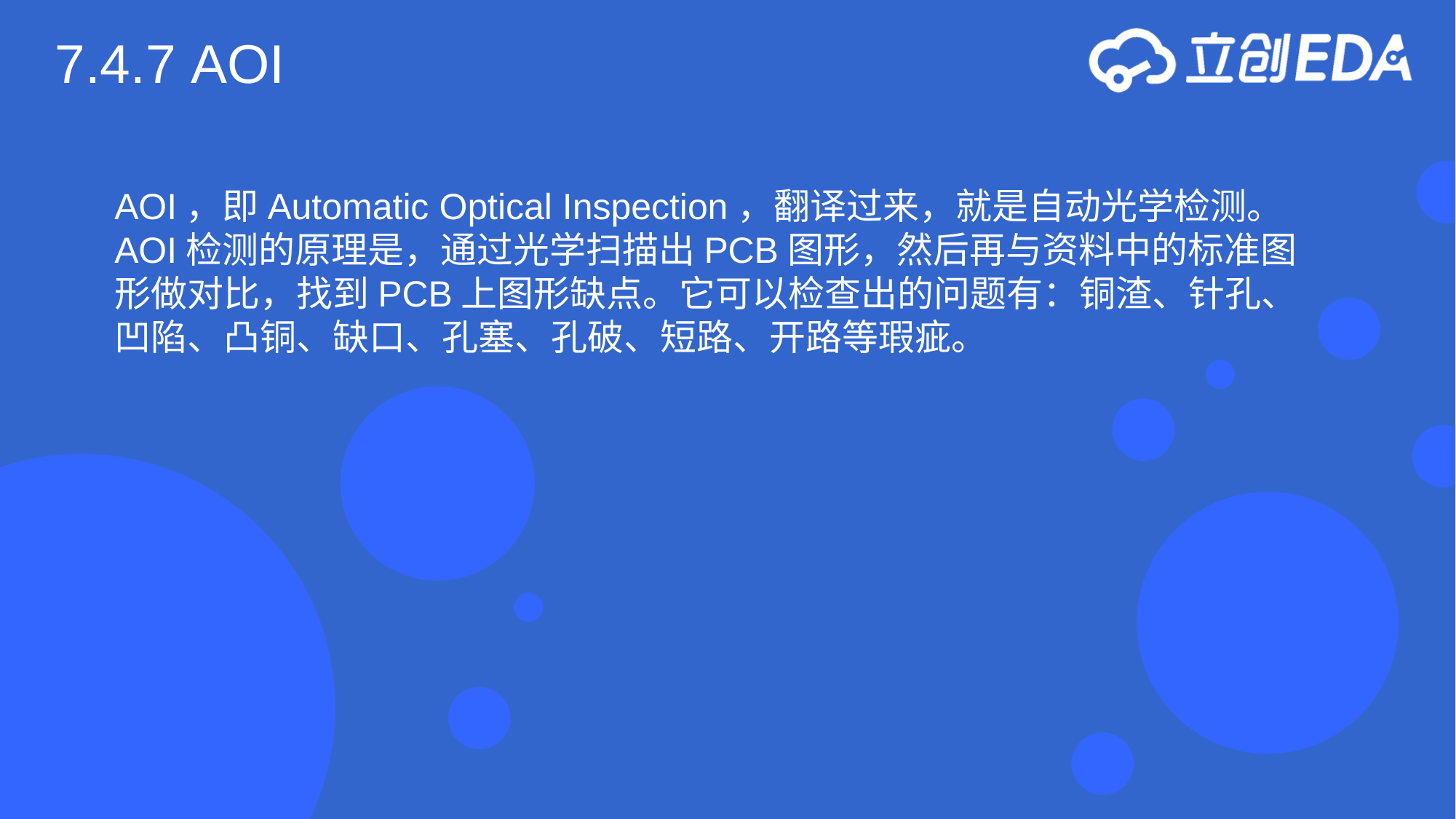

7.4.7 AOI
AOI，即Automatic Optical Inspection，翻译过来，就是自动光学检测。AOI检测的原理是，通过光学扫描出PCB图形，然后再与资料中的标准图形做对比，找到PCB上图形缺点。它可以检查出的问题有：铜渣、针孔、凹陷、凸铜、缺口、孔塞、孔破、短路、开路等瑕疵。